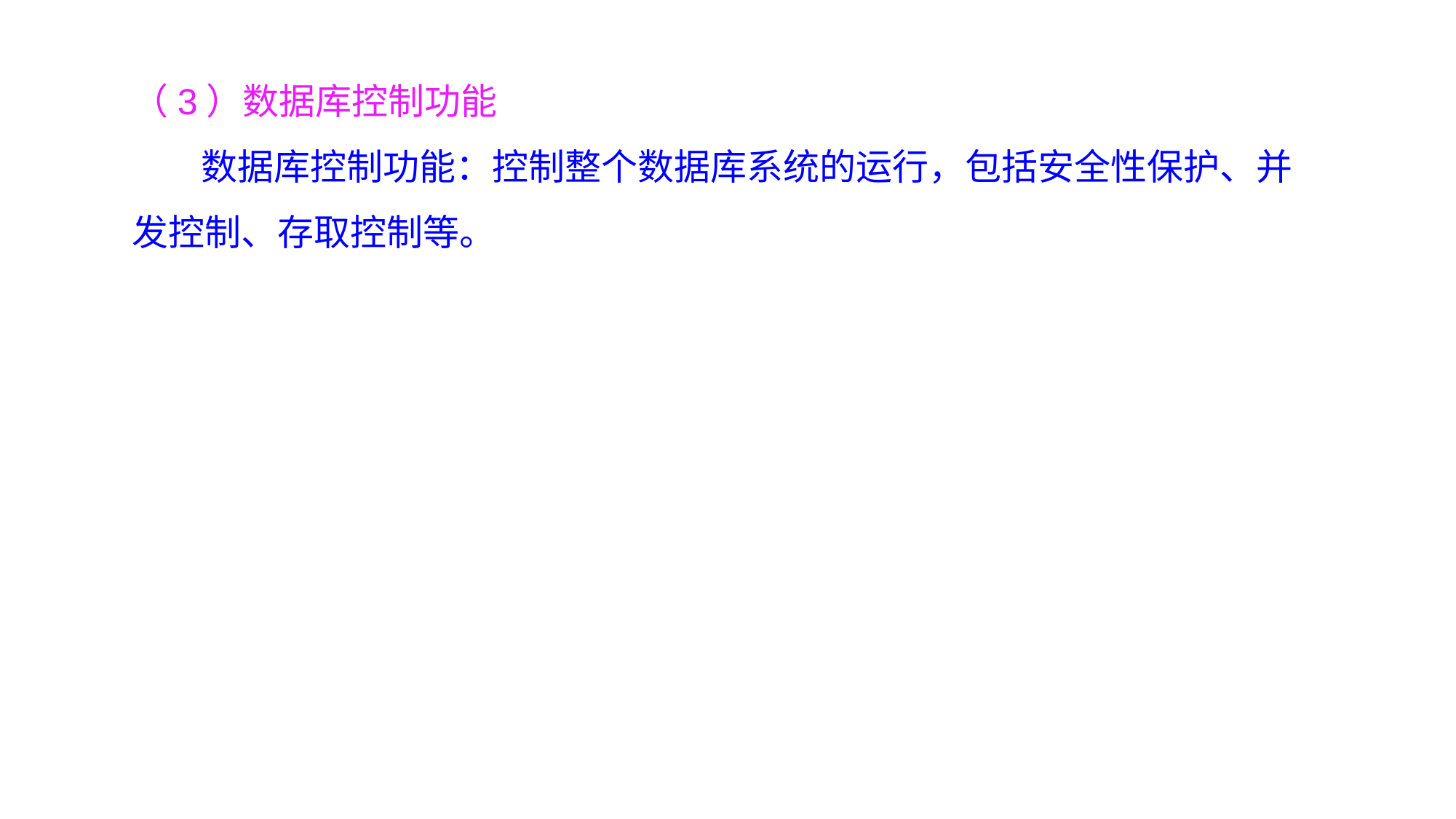

（3）数据库控制功能
数据库控制功能：控制整个数据库系统的运行，包括安全性保护、并发控制、存取控制等。